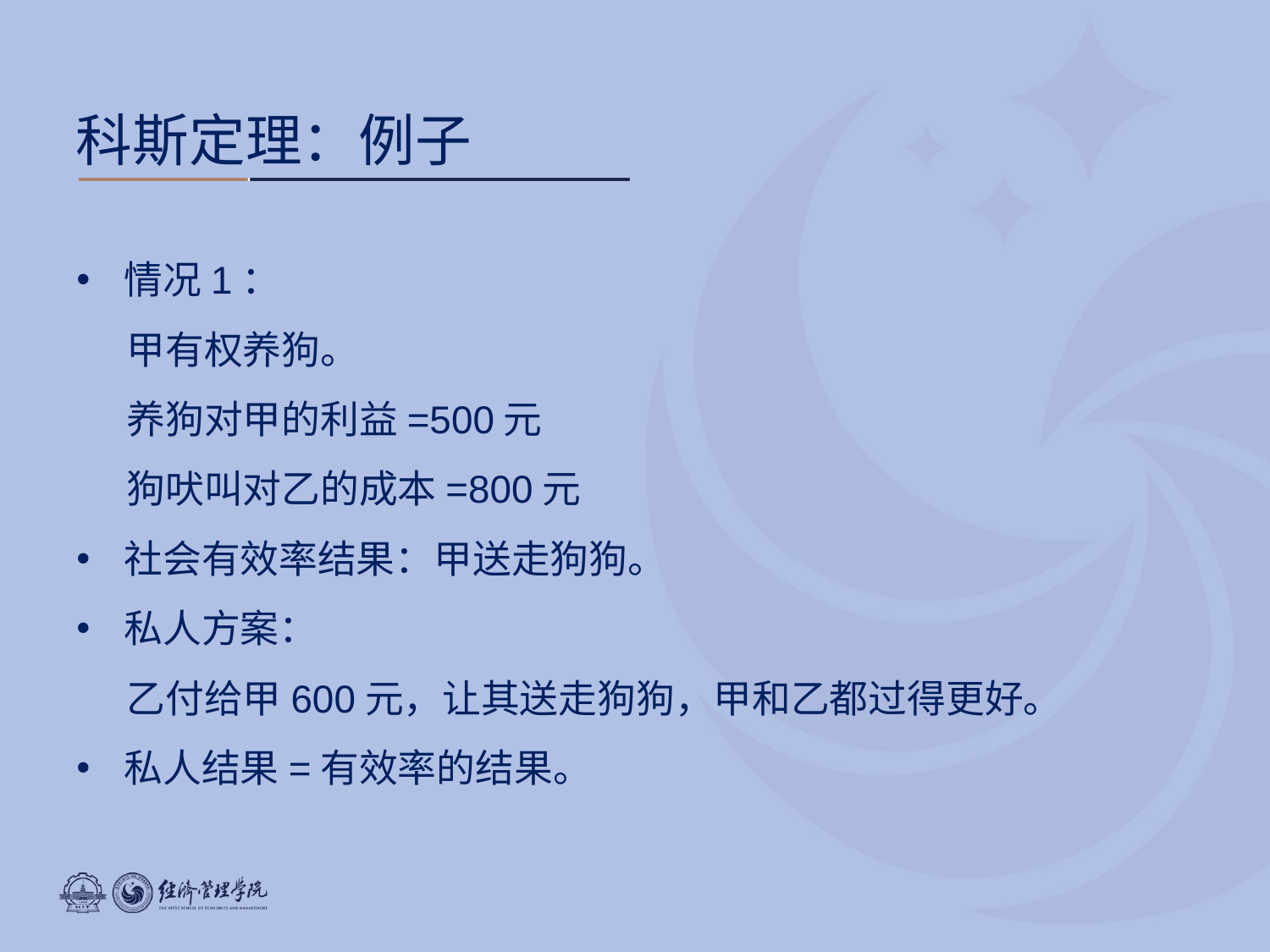

# 科斯定理：例子
情况1：
甲有权养狗。
养狗对甲的利益=500元
狗吠叫对乙的成本=800元
社会有效率结果：甲送走狗狗。
私人方案：
乙付给甲600元，让其送走狗狗，甲和乙都过得更好。
私人结果=有效率的结果。